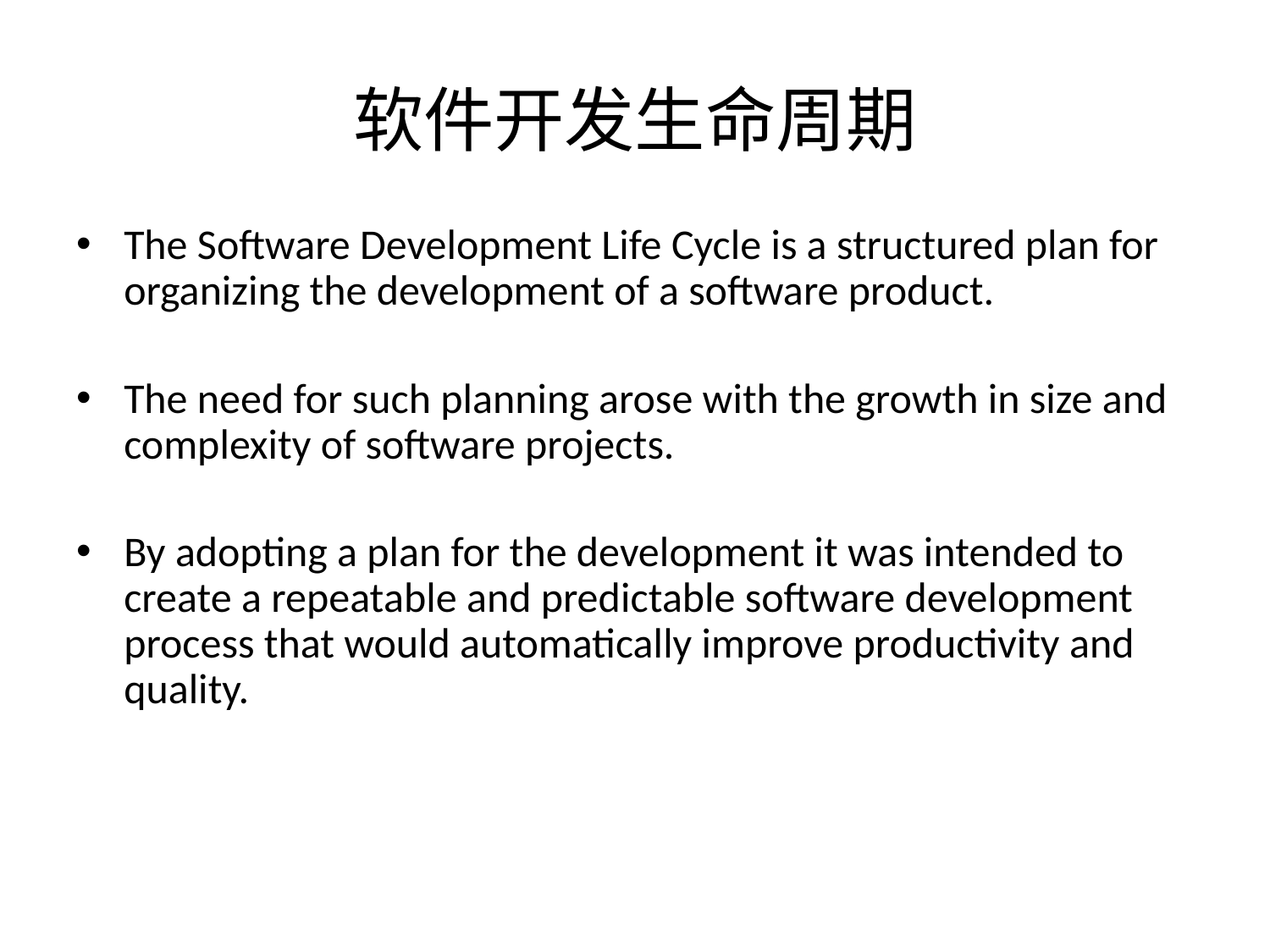

# 软件开发生命周期
The Software Development Life Cycle is a structured plan for organizing the development of a software product.

The need for such planning arose with the growth in size and complexity of software projects.

By adopting a plan for the development it was intended to create a repeatable and predictable software development process that would automatically improve productivity and quality.